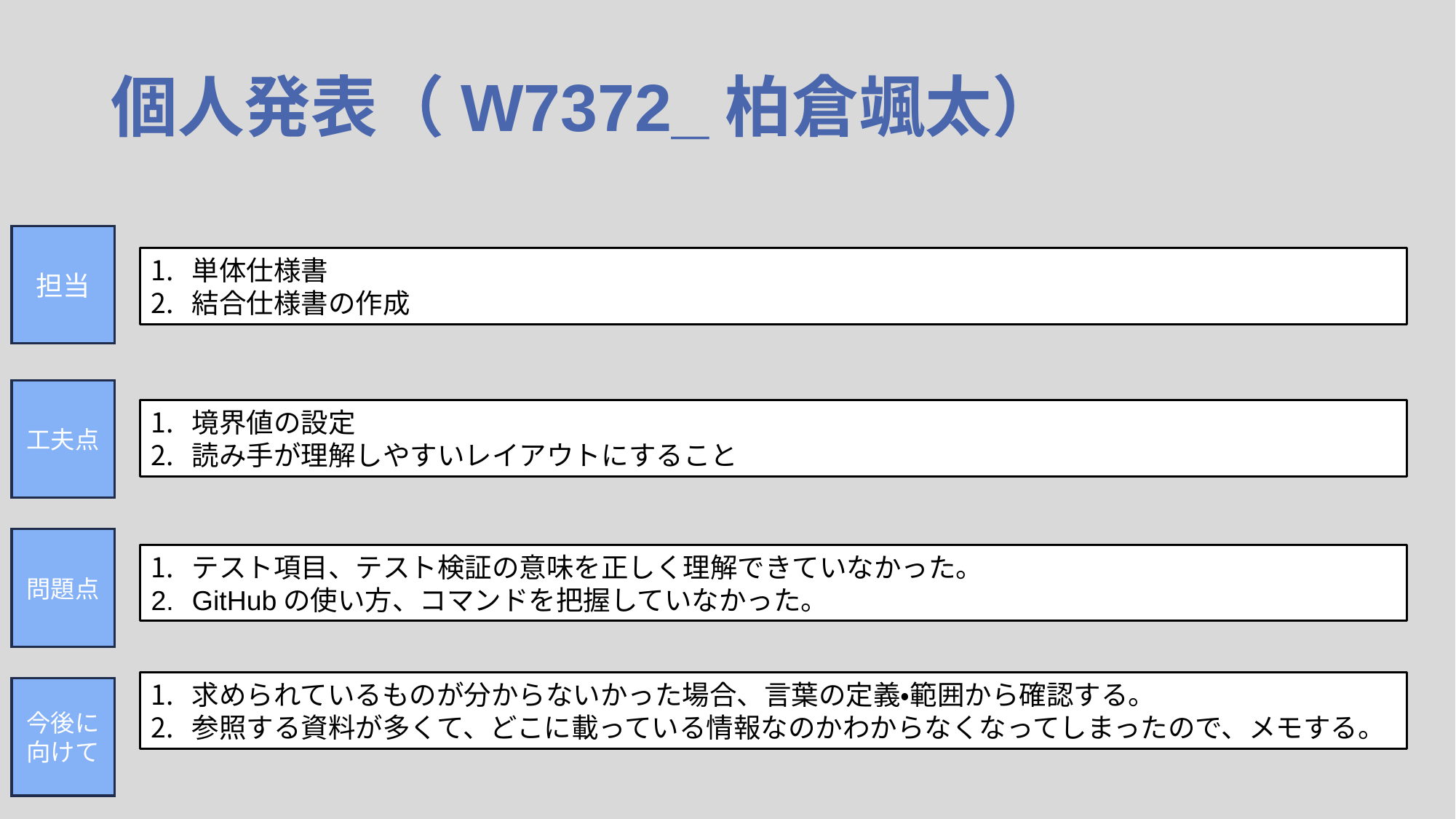

# 個人発表（W7372_柏倉颯太）
担当
単体仕様書
結合仕様書の作成
工夫点
境界値の設定
読み手が理解しやすいレイアウトにすること
問題点
テスト項目、テスト検証の意味を正しく理解できていなかった。
GitHubの使い方、コマンドを把握していなかった。
求められているものが分からないかった場合、言葉の定義・範囲から確認する。
参照する資料が多くて、どこに載っている情報なのかわからなくなってしまったので、メモする。
今後に向けて